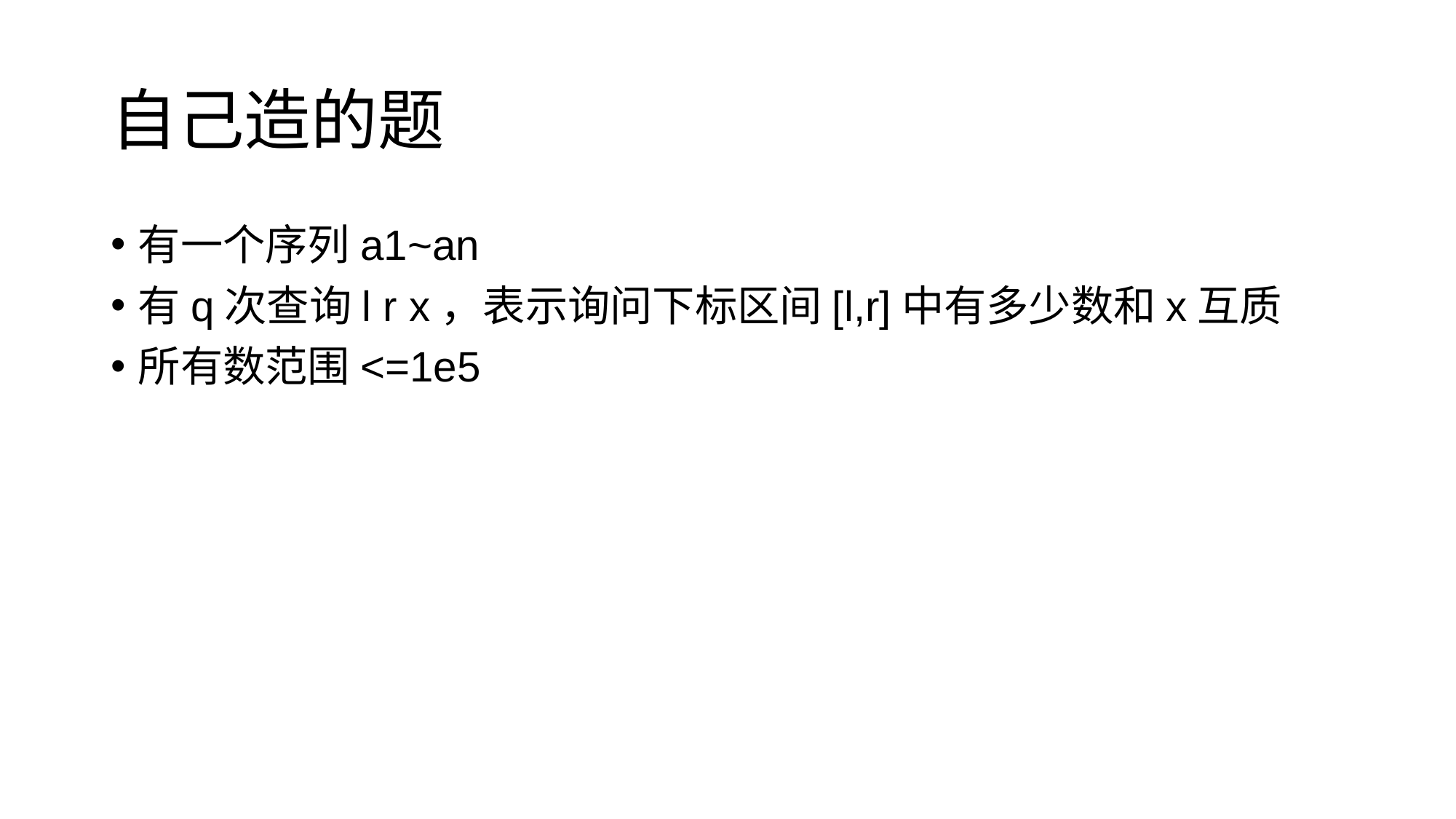

# 自己造的题
有一个序列a1~an
有q次查询l r x，表示询问下标区间[l,r]中有多少数和x互质
所有数范围<=1e5